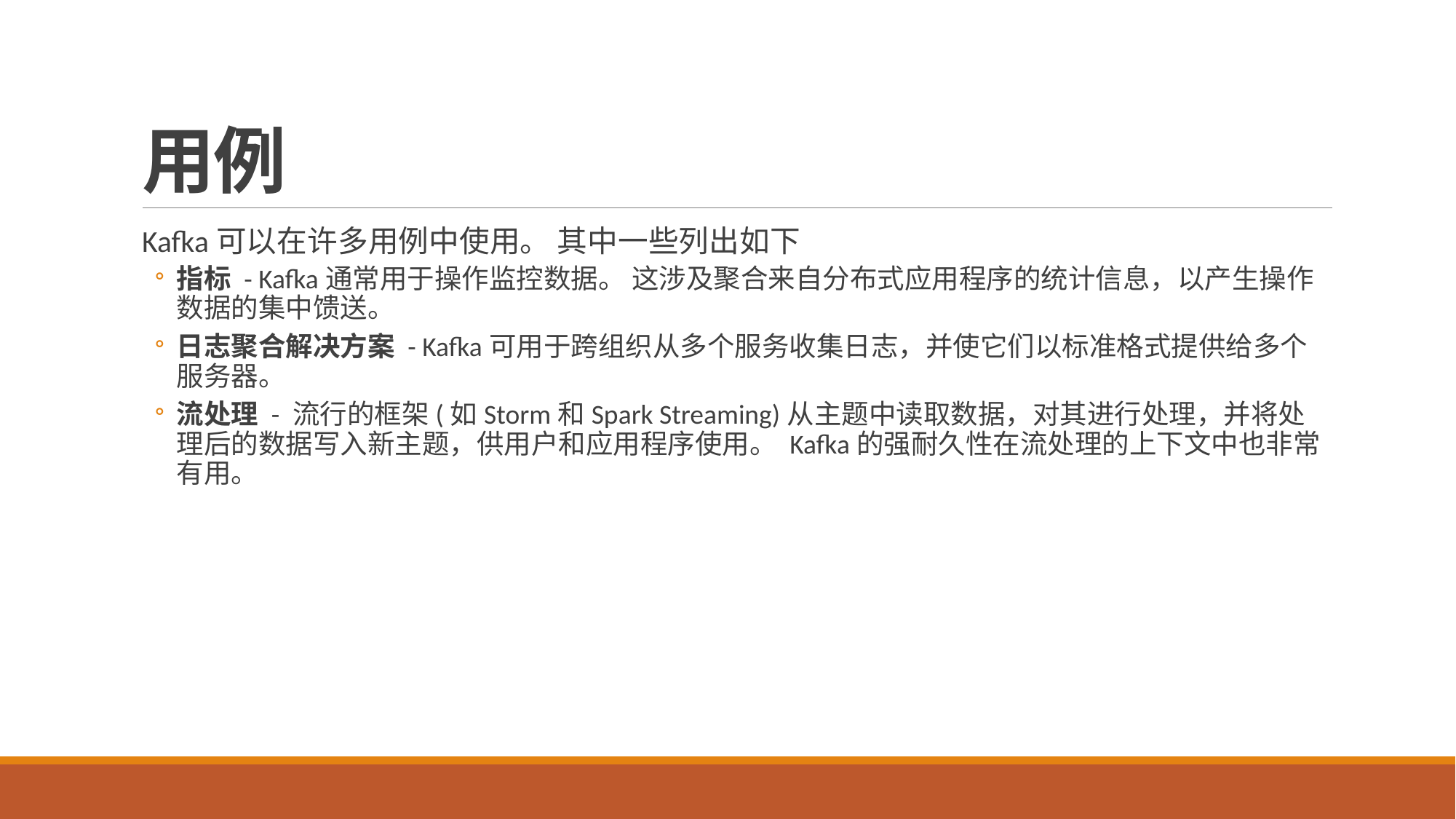

# 用例
Kafka可以在许多用例中使用。 其中一些列出如下
指标 - Kafka通常用于操作监控数据。 这涉及聚合来自分布式应用程序的统计信息，以产生操作数据的集中馈送。
日志聚合解决方案 - Kafka可用于跨组织从多个服务收集日志，并使它们以标准格式提供给多个服务器。
流处理 - 流行的框架(如Storm和Spark Streaming)从主题中读取数据，对其进行处理，并将处理后的数据写入新主题，供用户和应用程序使用。 Kafka的强耐久性在流处理的上下文中也非常有用。